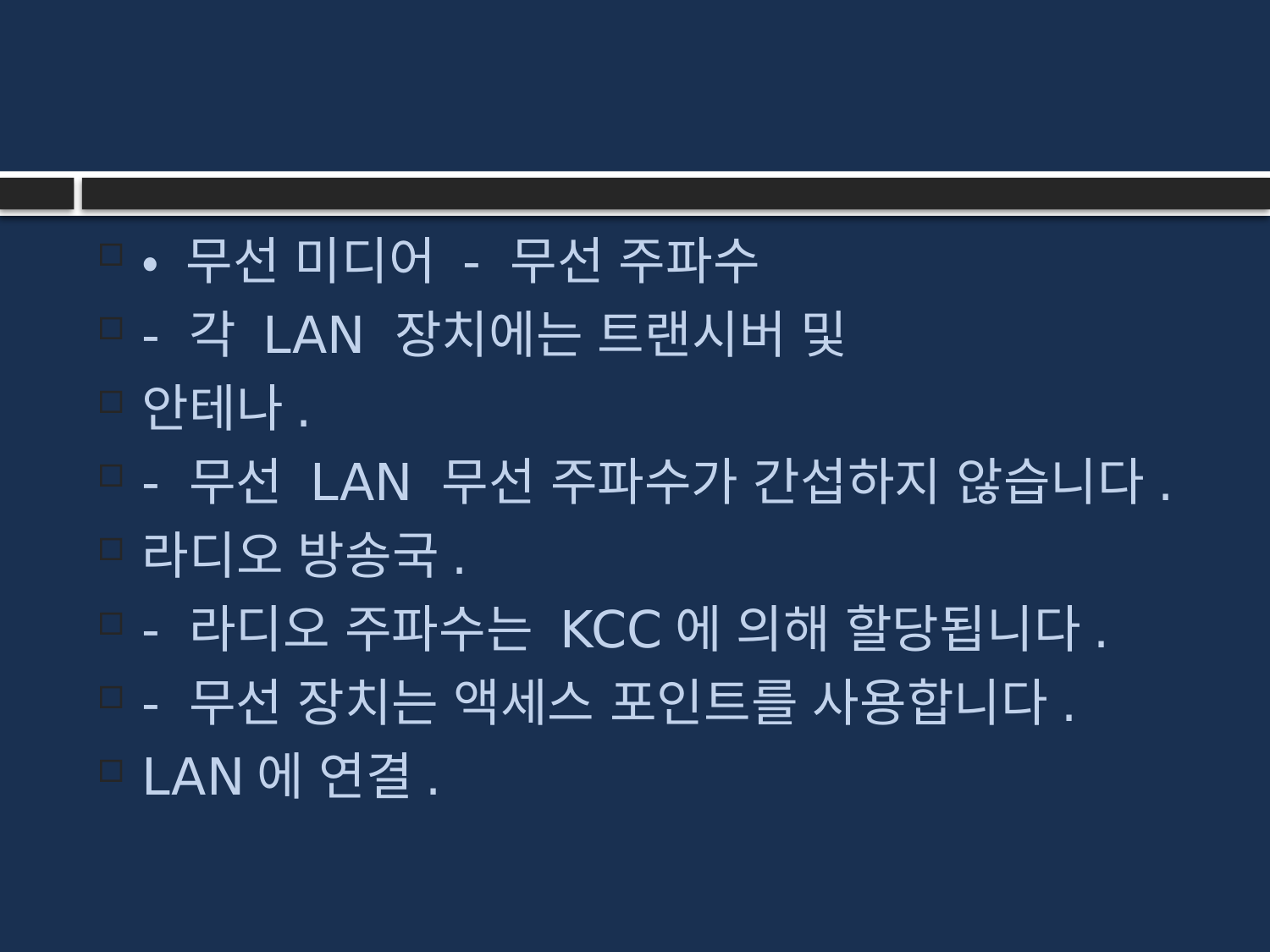

#
• 무선 미디어 - 무선 주파수
- 각 LAN 장치에는 트랜시버 및
안테나.
- 무선 LAN 무선 주파수가 간섭하지 않습니다.
라디오 방송국.
- 라디오 주파수는 KCC에 의해 할당됩니다.
- 무선 장치는 액세스 포인트를 사용합니다.
LAN에 연결.